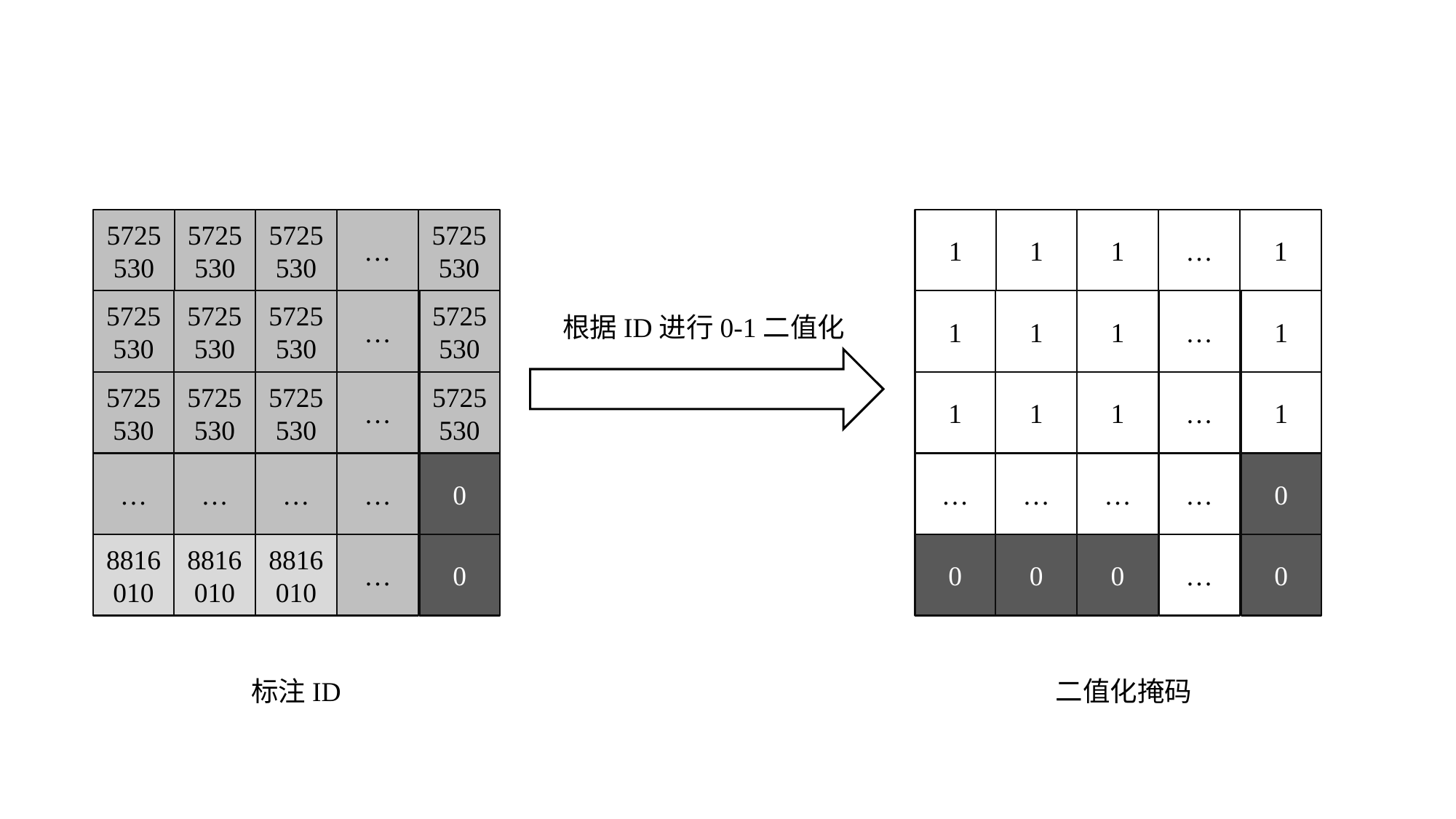

5725530
5725530
5725530
…
5725530
1
1
1
…
1
5725530
5725530
5725530
…
5725530
1
1
1
…
1
根据ID进行0-1二值化

5725530
5725530
5725530
…
5725530
1
1
1
…
1
…
…
…
…
0
…
…
…
…
0
8816010
8816010
8816010
…
0
0
0
0
…
0
标注ID
二值化掩码